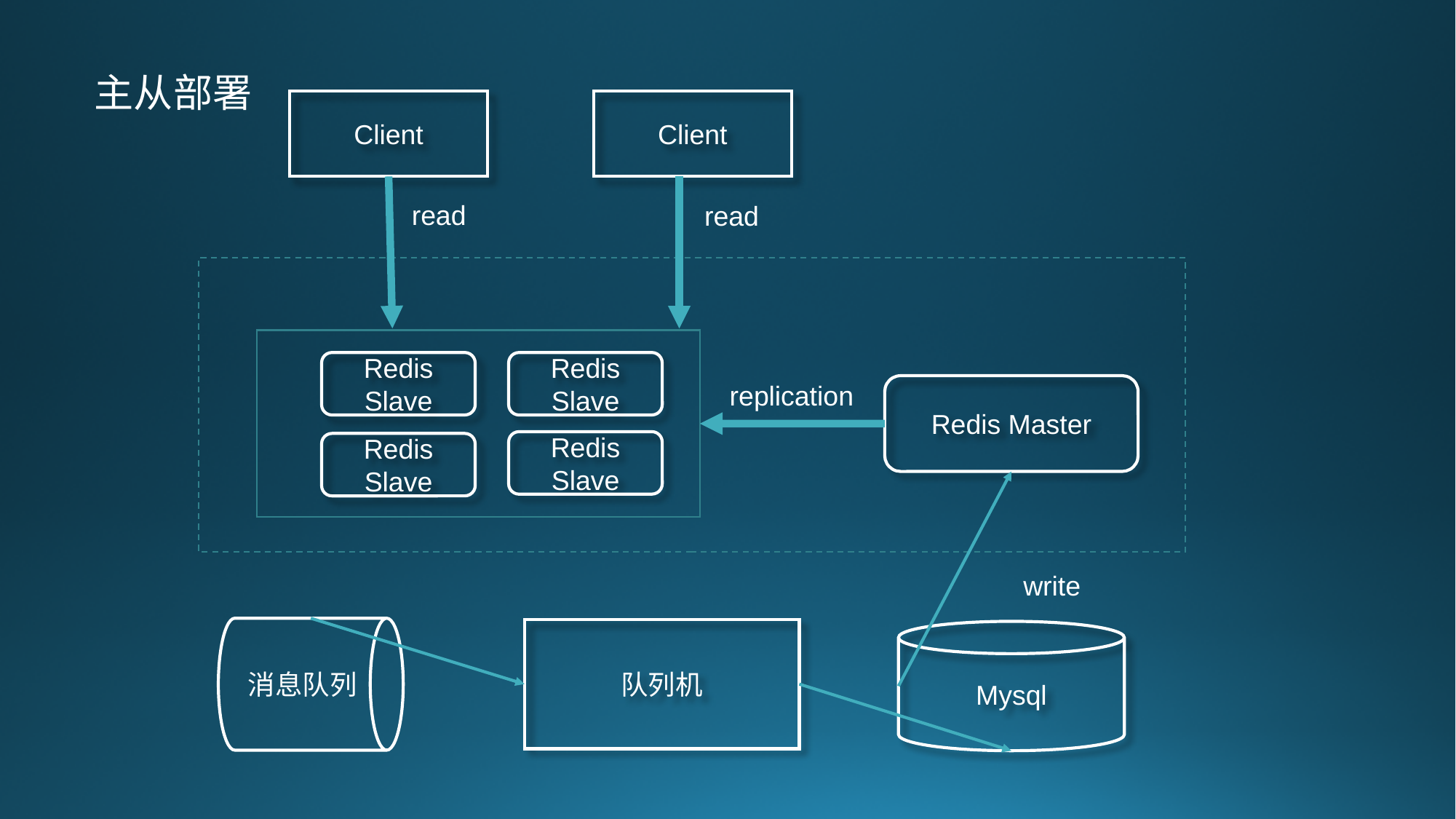

主从部署
Client
Client
read
read

Redis Slave
Redis Slave
replication
Redis Master
Redis Slave
Redis Slave
write
消息队列
队列机
Mysql